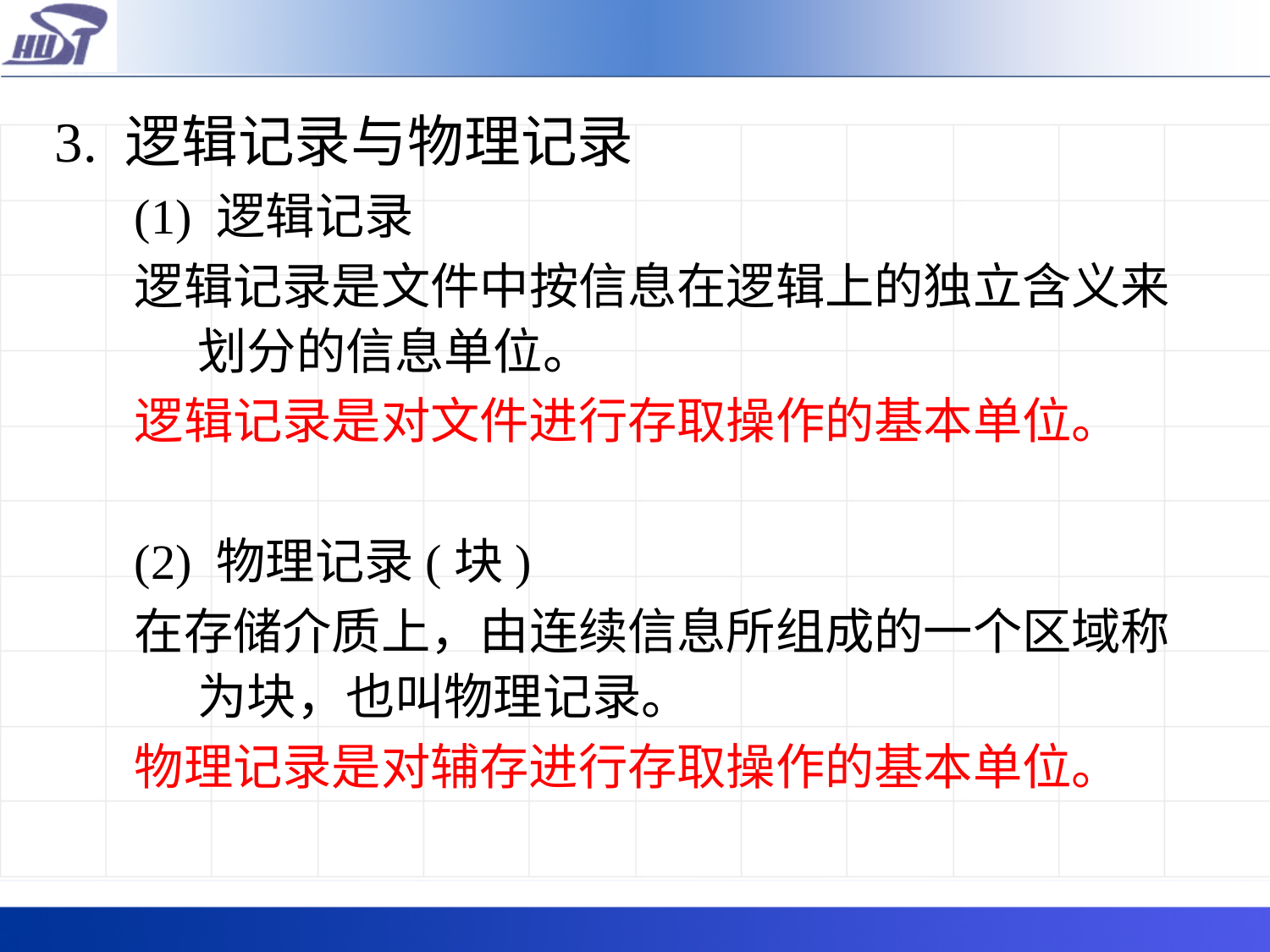

3. 逻辑记录与物理记录
(1) 逻辑记录
逻辑记录是文件中按信息在逻辑上的独立含义来划分的信息单位。
逻辑记录是对文件进行存取操作的基本单位。

(2) 物理记录(块)
在存储介质上，由连续信息所组成的一个区域称为块，也叫物理记录。
物理记录是对辅存进行存取操作的基本单位。